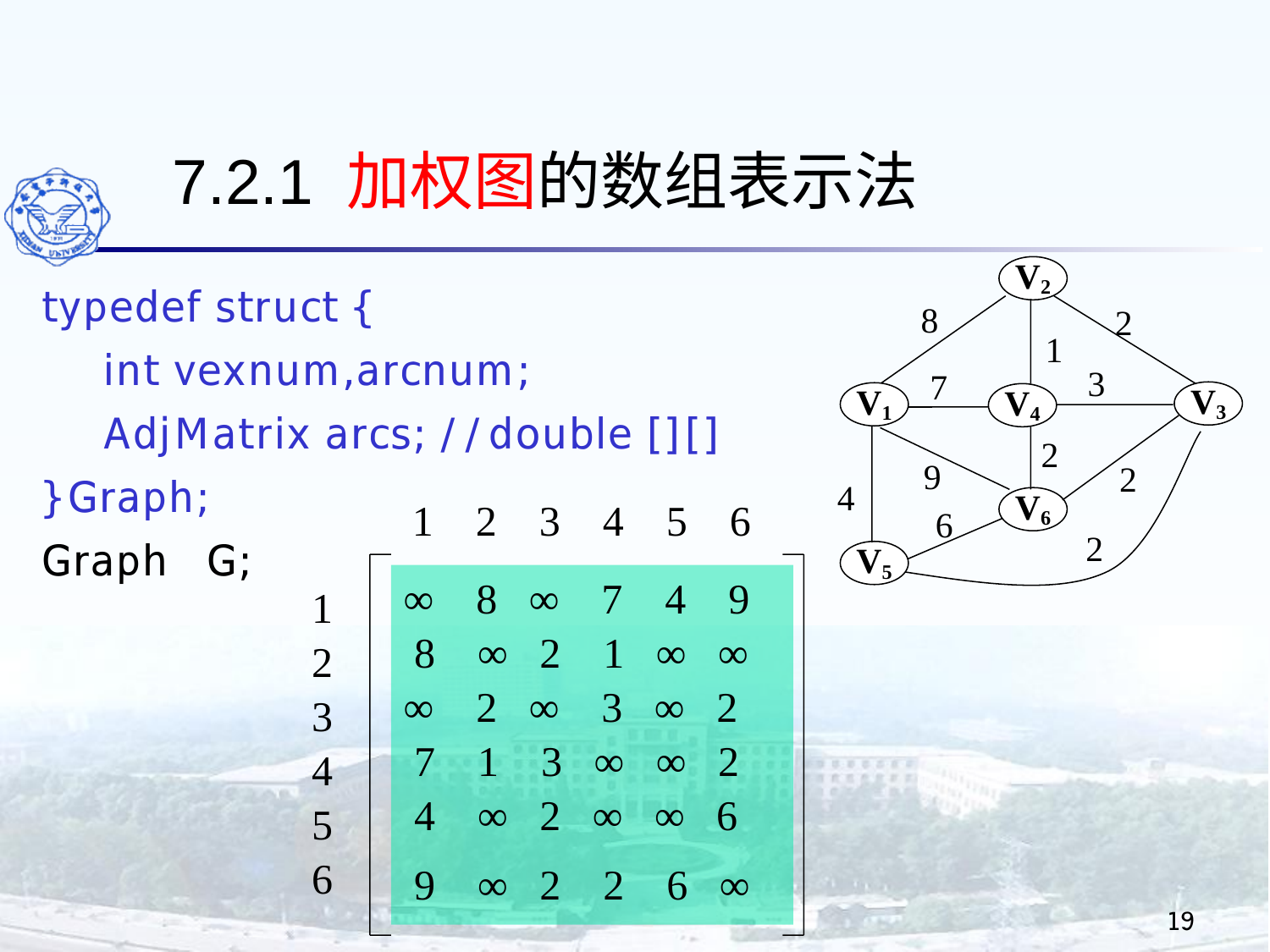

7.2.1 加权图的数组表示法
V2

8
2
1
3
7
V3

V1

V4

2

9
2
4
V6

6

2
V5

typedef struct {
     int vexnum,arcnum;
     AdjMatrix arcs; //double [][]
}Graph;
Graph   G;
1    2    3    4    5    6
1
2
3
4
5
6

∞    8   ∞    7    4    9
 8    ∞   2    1   ∞   ∞
∞    2   ∞    3   ∞   2
 7    1    3   ∞   ∞   2
 4    ∞   2   ∞   ∞   6
 9    ∞   2    2    6   ∞

19